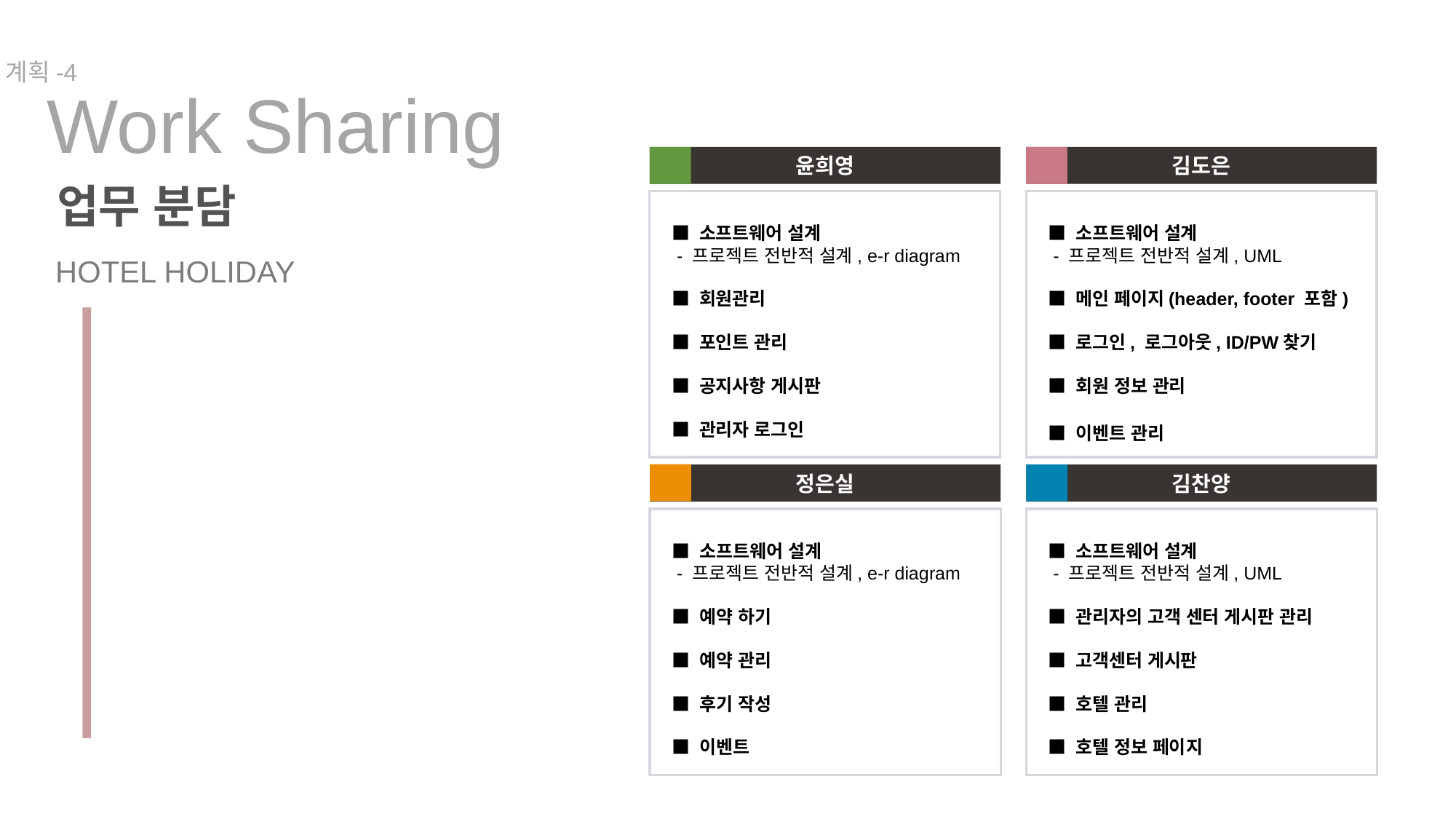

계획-4
Work Sharing
윤희영

김도은

업무 분담

■ 소프트웨어 설계
 - 프로젝트 전반적 설계, UML

■ 메인 페이지(header, footer 포함)

■ 로그인, 로그아웃, ID/PW찾기

■ 회원 정보 관리

■ 이벤트 관리

■ 소프트웨어 설계
 - 프로젝트 전반적 설계, e-r diagram

■ 회원관리

■ 포인트 관리

■ 공지사항 게시판

■ 관리자 로그인
HOTEL HOLIDAY

정은실

김찬양

■ 소프트웨어 설계
 - 프로젝트 전반적 설계, e-r diagram

■ 예약 하기

■ 예약 관리

■ 후기 작성

■ 이벤트

■ 소프트웨어 설계
 - 프로젝트 전반적 설계, UML

■ 관리자의 고객 센터 게시판 관리

■ 고객센터 게시판

■ 호텔 관리

■ 호텔 정보 페이지